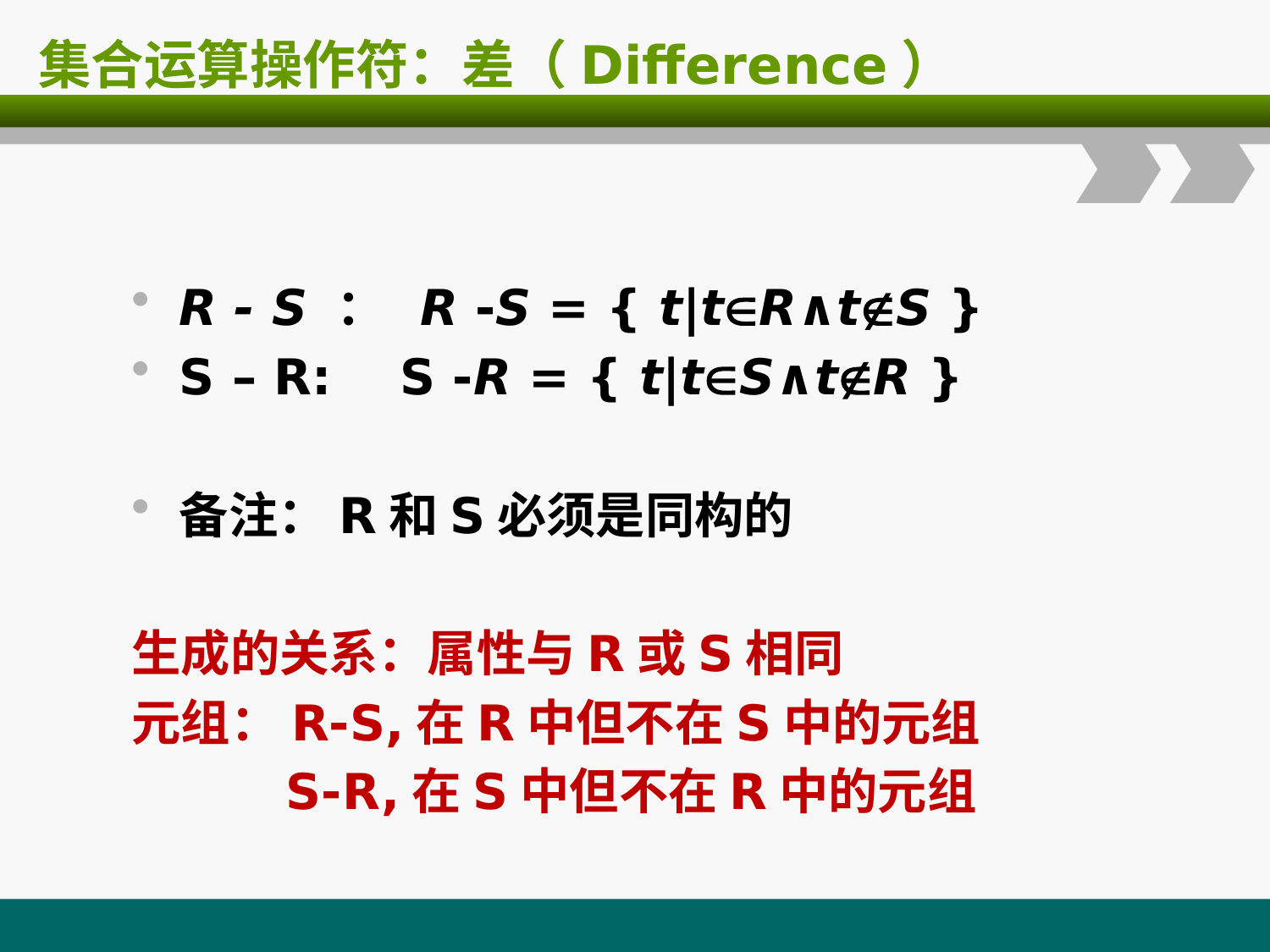

# 集合运算操作符：差（Difference）

R - S ：  R -S = { t|t∈R∧t∉S }
S – R:    S -R = { t|t∈S∧t∉R }

备注：R和S必须是同构的

生成的关系：属性与R或S相同
元组：R-S,在R中但不在S中的元组
         S-R,在S中但不在R中的元组